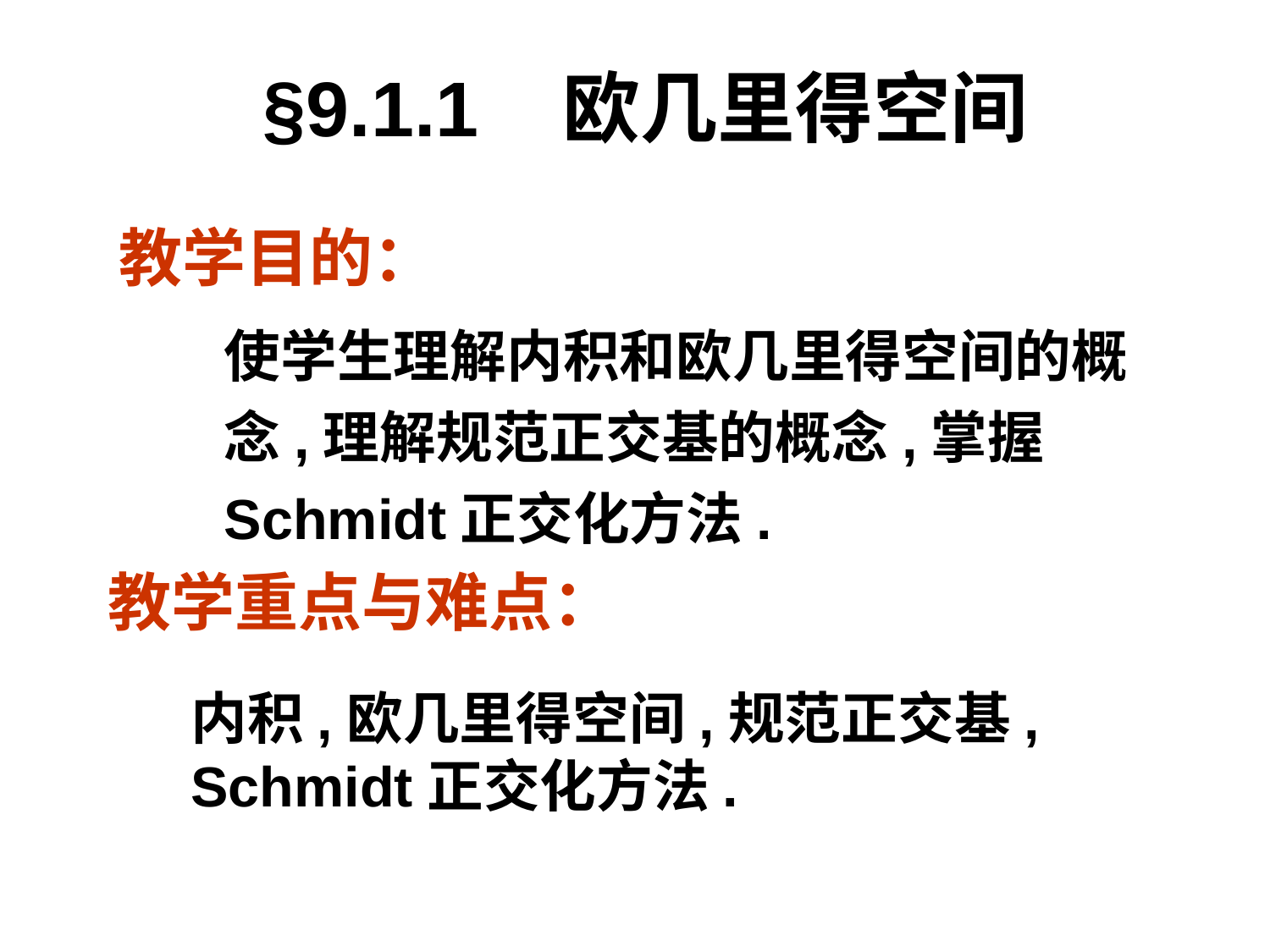

§9.1.1   欧几里得空间
教学目的：
使学生理解内积和欧几里得空间的概念,理解规范正交基的概念,掌握Schmidt正交化方法.
教学重点与难点：
内积,欧几里得空间,规范正交基,
Schmidt正交化方法.